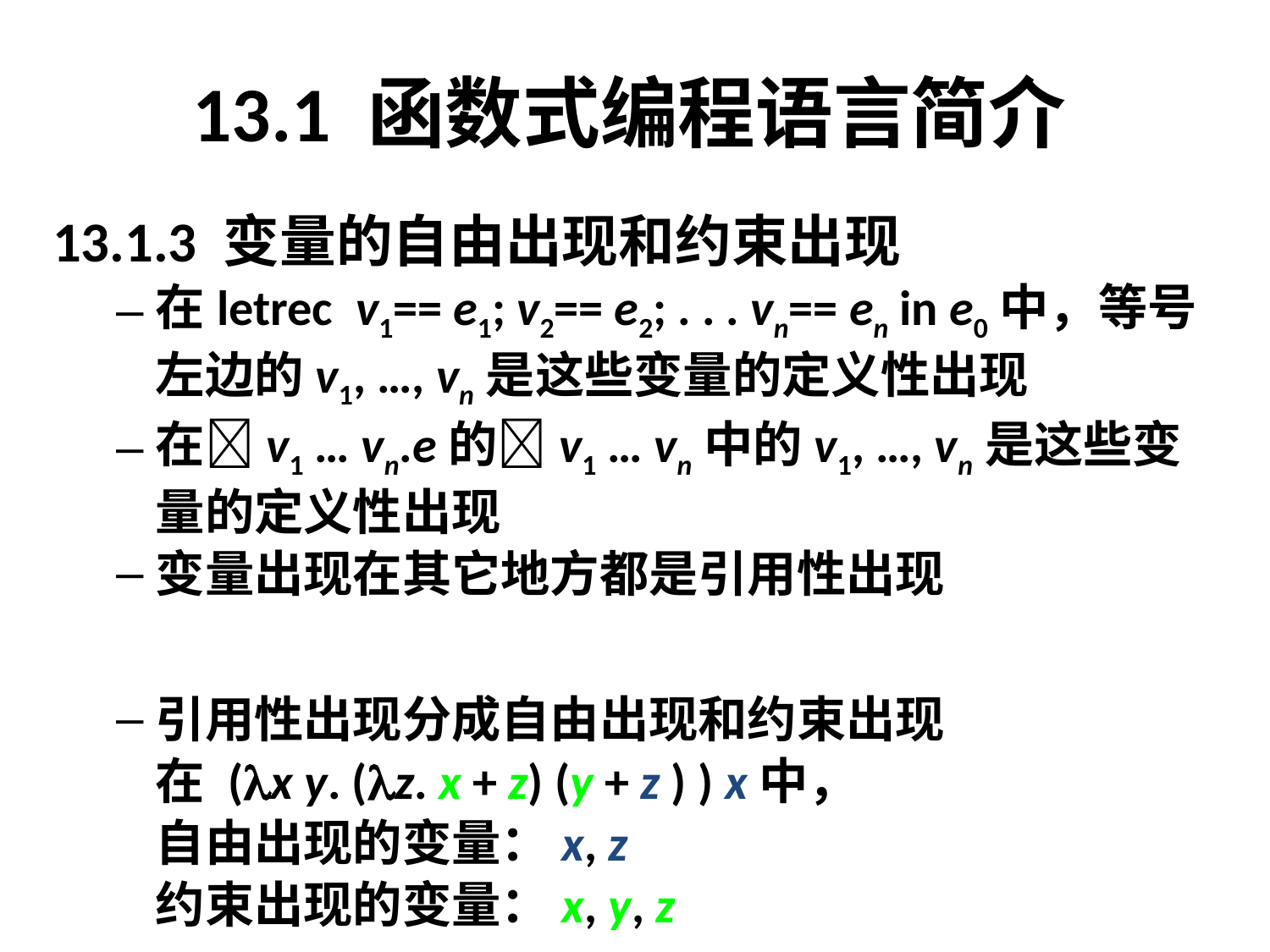

# 13.1 函数式编程语言简介
13.1.3 变量的自由出现和约束出现
在letrec  v1== e1; v2== e2; . . . vn== en in e0中，等号左边的v1, …, vn是这些变量的定义性出现
在λv1 … vn.e的λv1 … vn中的v1, …, vn是这些变量的定义性出现
变量出现在其它地方都是引用性出现

引用性出现分成自由出现和约束出现
	在 (λx y. (λz. x + z) (y + z ) ) x中，
	自由出现的变量：x, z
	约束出现的变量：x, y, z